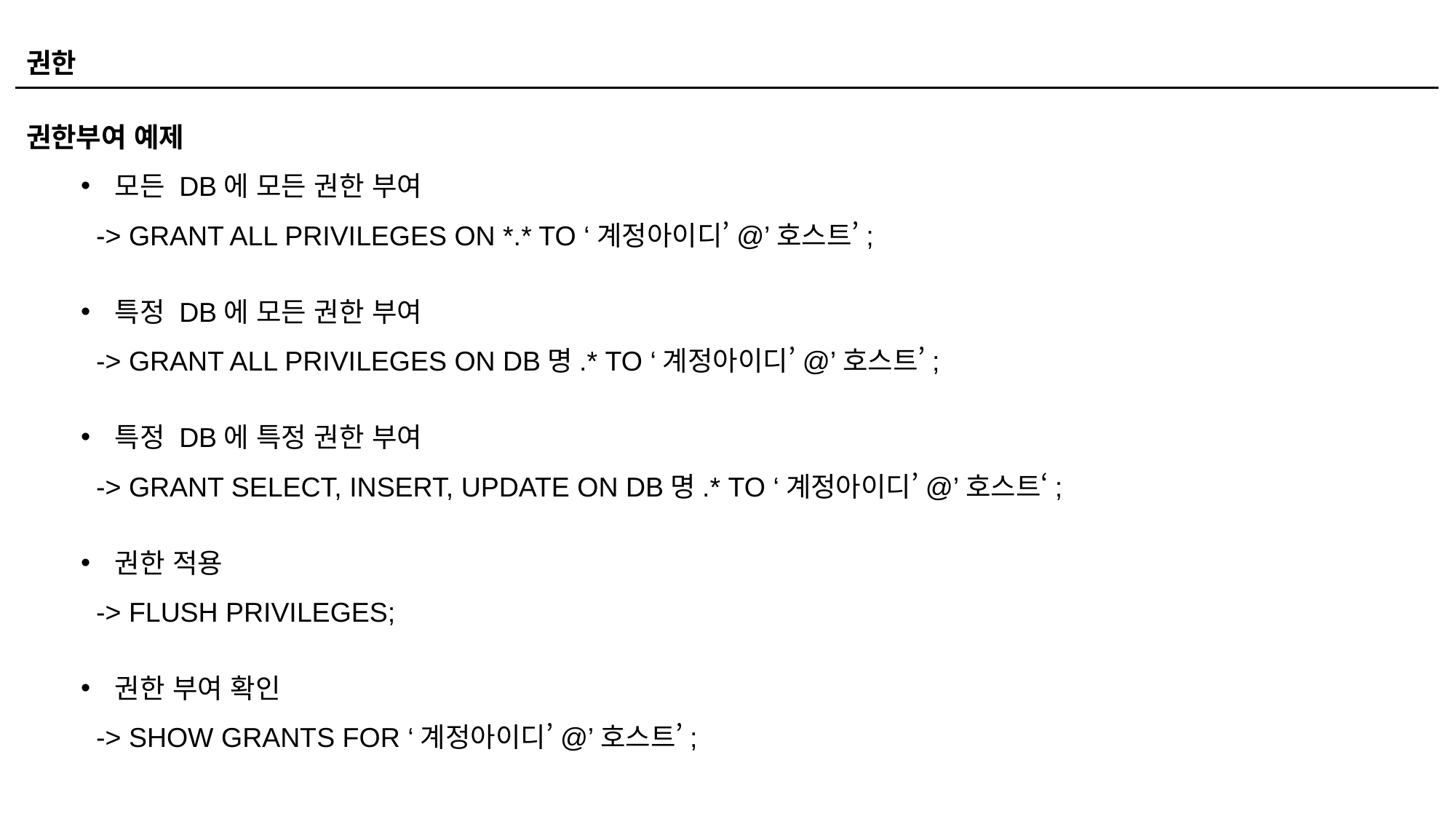

권한
권한부여 예제
모든 DB에 모든 권한 부여
  -> GRANT ALL PRIVILEGES ON *.* TO ‘계정아이디’@’호스트’;

특정 DB에 모든 권한 부여
  -> GRANT ALL PRIVILEGES ON DB명.* TO ‘계정아이디’@’호스트’;

특정 DB에 특정 권한 부여
  -> GRANT SELECT, INSERT, UPDATE ON DB명.* TO ‘계정아이디’@’호스트‘;

권한 적용
  -> FLUSH PRIVILEGES;

권한 부여 확인
  -> SHOW GRANTS FOR ‘계정아이디’@’호스트’;